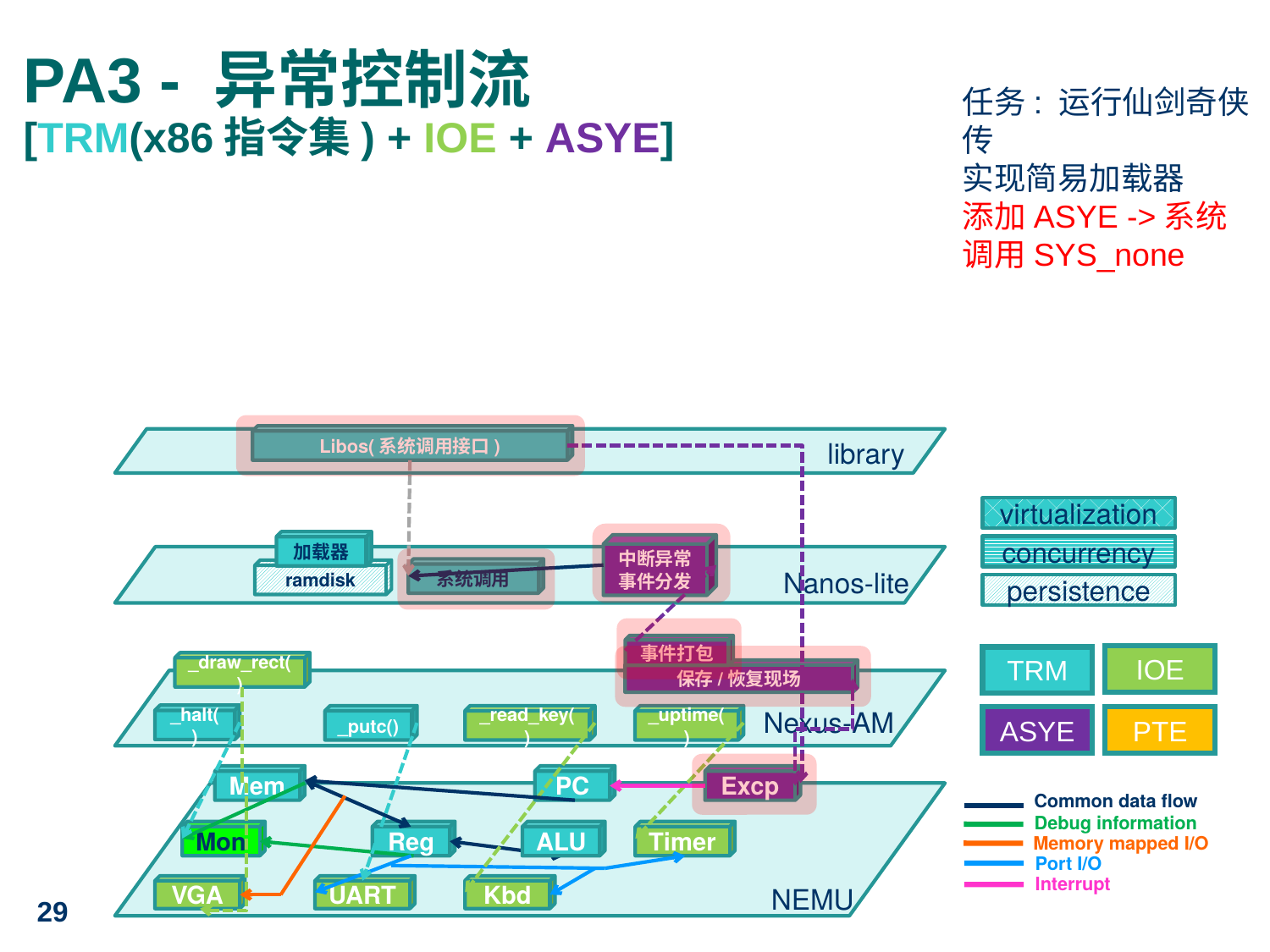

# PA3 - 异常控制流 [TRM(x86指令集) + IOE + ASYE]
任务: 运行仙剑奇侠传
实现简易加载器
添加ASYE ->系统调用SYS_none

Libos(系统调用接口)

library
virtualization

加载器
中断异常事件分发
concurrency

系统调用
Nanos-lite
ramdisk
persistence

事件打包

IOE
TRM
ASYE
PTE
_draw_rect()
保存/恢复现场

Nexus-AM
_halt()
_putc()
_read_key()
_uptime()

PC
Excp
Mem
Common data flow

Debug information

Memory mapped I/O

Port I/O

Interrupt

Reg
ALU
Timer
Mon
29
UART
Kbd
NEMU
VGA